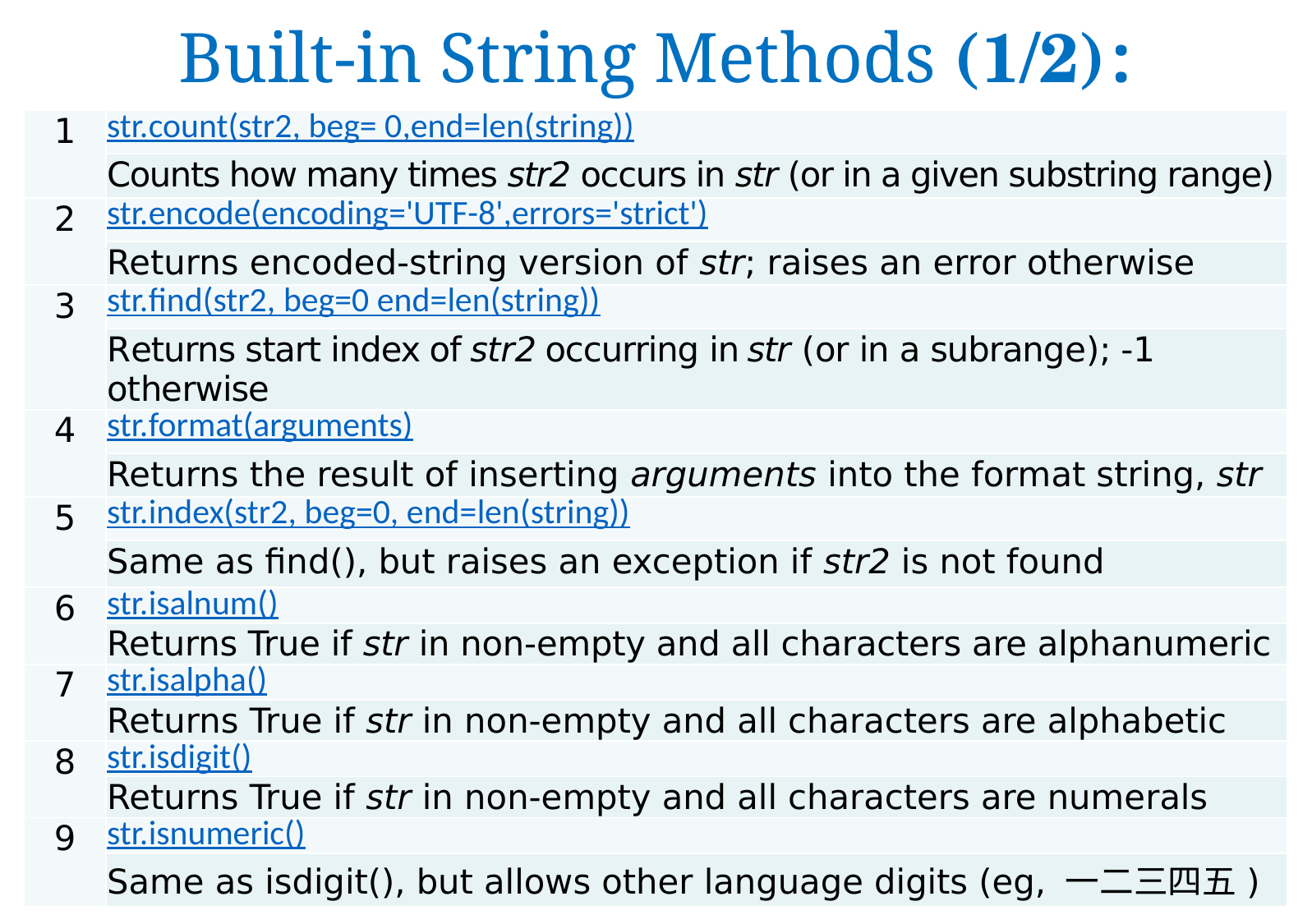

Built-in String Methods (1/2) :
| 1 | str.count(str2, beg= 0,end=len(string)) |
| --- | --- |
|  | Counts how many times str2 occurs in str (or in a given substring range) |
| 2 | str.encode(encoding='UTF-8',errors='strict') |
|  | Returns encoded-string version of str; raises an error otherwise |
| 3 | str.find(str2, beg=0 end=len(string)) |
|  | Returns start index of str2 occurring in str (or in a subrange); -1 otherwise |
| 4 | str.format(arguments) |
|  | Returns the result of inserting arguments into the format string, str |
| 5 | str.index(str2, beg=0, end=len(string)) |
|  | Same as find(), but raises an exception if str2 is not found |
| 6 | str.isalnum() |
|  | Returns True if str in non-empty and all characters are alphanumeric |
| 7 | str.isalpha() |
|  | Returns True if str in non-empty and all characters are alphabetic |
| 8 | str.isdigit() |
|  | Returns True if str in non-empty and all characters are numerals |
| 9 | str.isnumeric() |
|  | Same as isdigit(), but allows other language digits (eg, 一二三四五) |